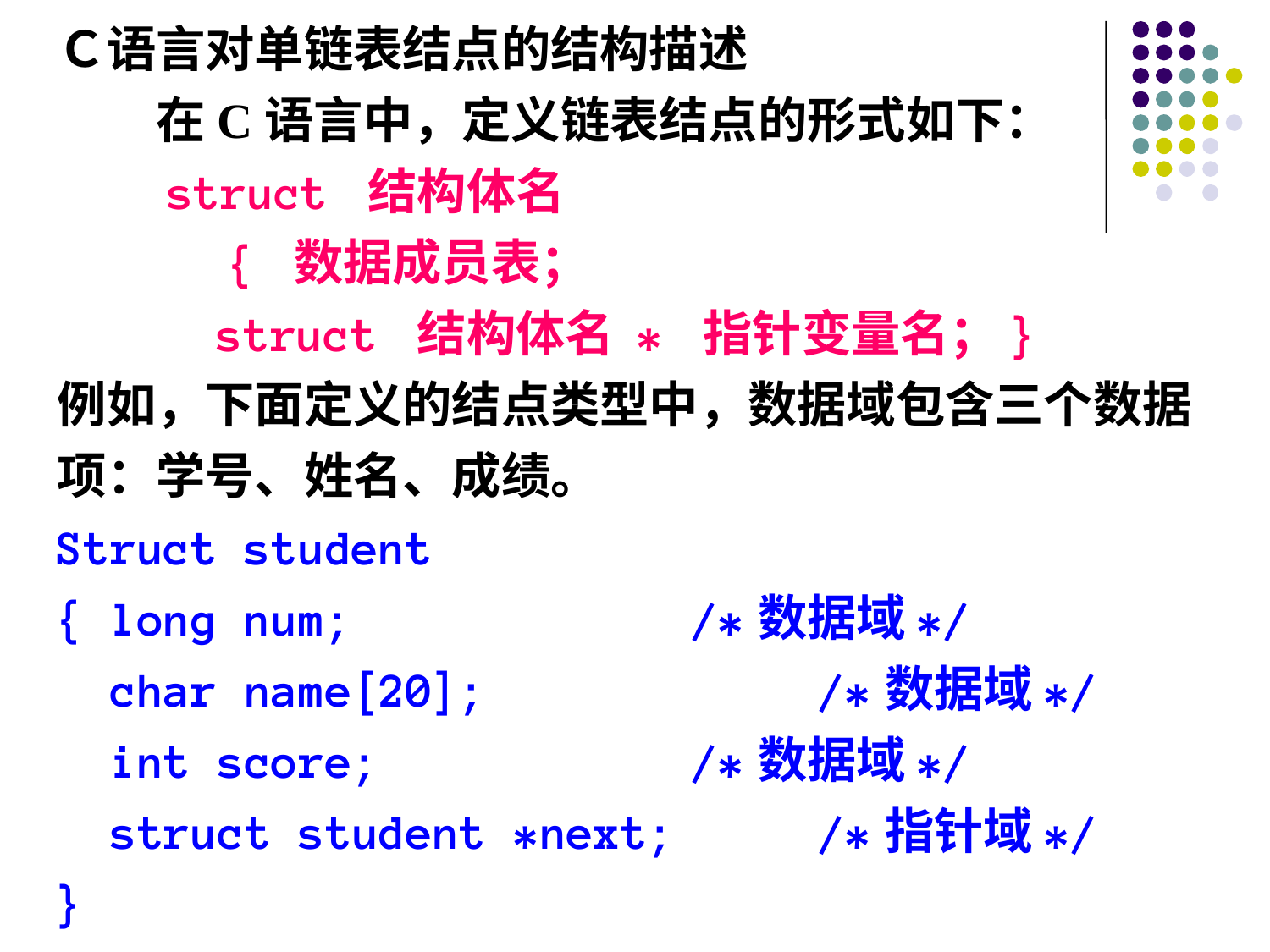

Ｃ语言对单链表结点的结构描述
　　在C语言中，定义链表结点的形式如下：
　　struct 结构体名
　　　 { 数据成员表；
　　　struct 结构体名 * 指针变量名；}
例如，下面定义的结点类型中，数据域包含三个数据项：学号、姓名、成绩。
Struct student
{ long num;          	/*数据域*/
  char name[20];        	/*数据域*/
  int score;           	/*数据域*/
  struct student *next; 	/*指针域*/
}